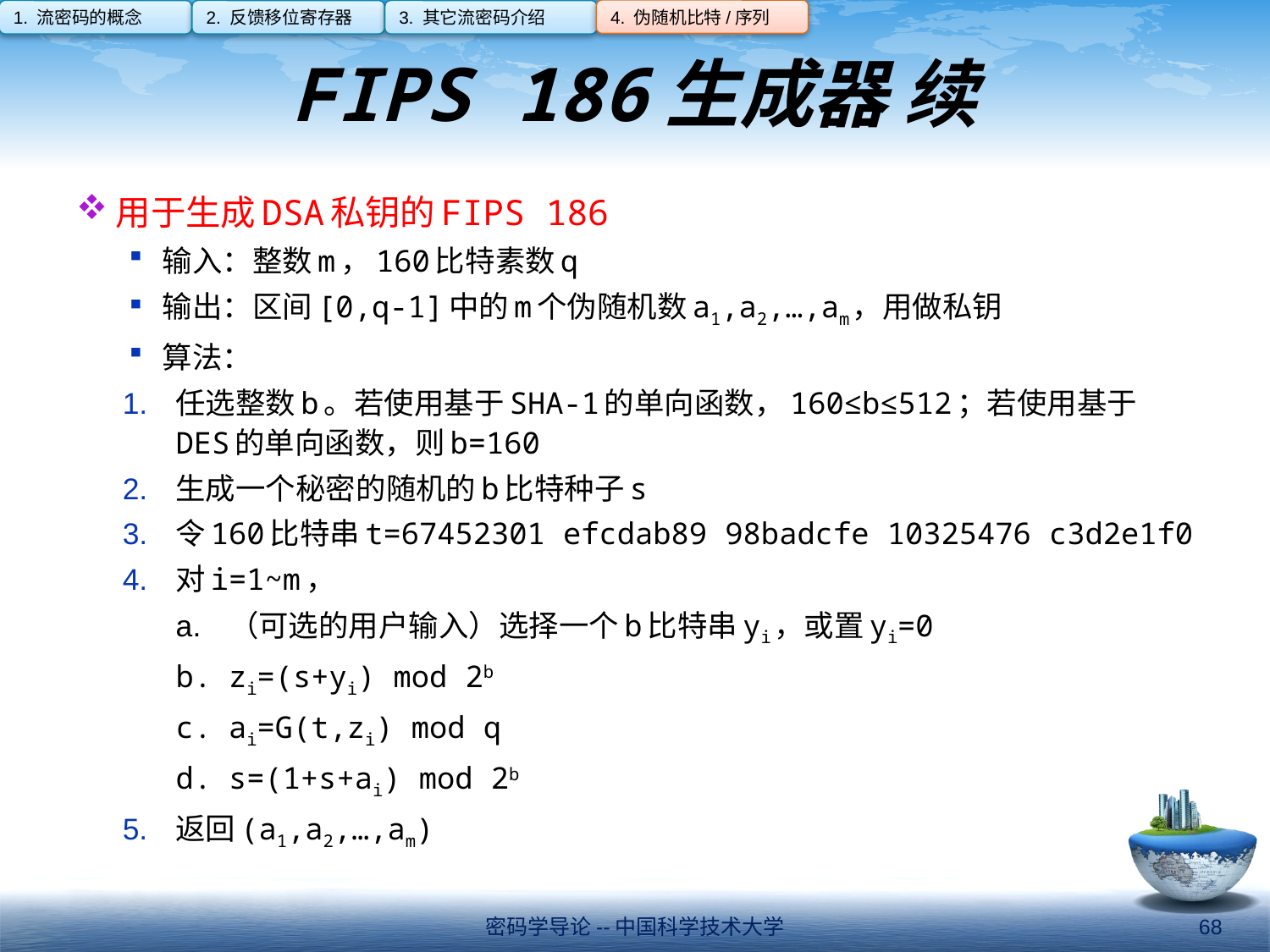

4. 伪随机比特/序列
1. 流密码的概念
2. 反馈移位寄存器
3. 其它流密码介绍
# FIPS 186生成器 续
用于生成DSA私钥的FIPS 186
输入：整数m，160比特素数q
输出：区间[0,q-1]中的m个伪随机数a1,a2,…,am，用做私钥
算法：
任选整数b。若使用基于SHA-1的单向函数，160≤b≤512；若使用基于DES的单向函数，则b=160
生成一个秘密的随机的b比特种子s
令160比特串t=67452301 efcdab89 98badcfe 10325476 c3d2e1f0
对i=1~m，
（可选的用户输入）选择一个b比特串yi，或置yi=0
zi=(s+yi) mod 2b
ai=G(t,zi) mod q
s=(1+s+ai) mod 2b
返回(a1,a2,…,am)
密码学导论--中国科学技术大学
68